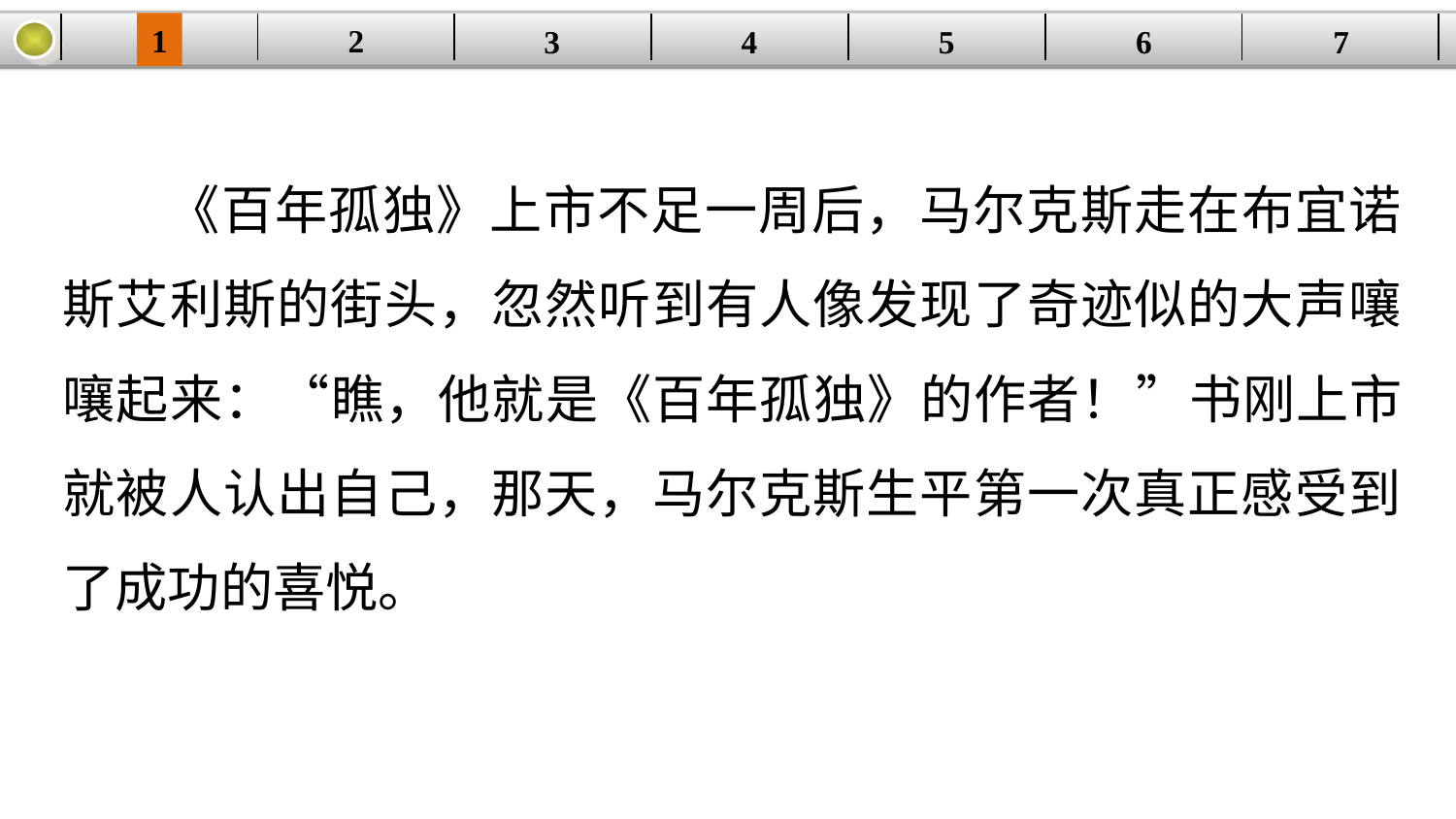

1
2
|  |  |  |  |  |  |  |
| --- | --- | --- | --- | --- | --- | --- |
3
4
5
6
7

《百年孤独》上市不足一周后，马尔克斯走在布宜诺斯艾利斯的街头，忽然听到有人像发现了奇迹似的大声嚷嚷起来：“瞧，他就是《百年孤独》的作者！”书刚上市就被人认出自己，那天，马尔克斯生平第一次真正感受到了成功的喜悦。